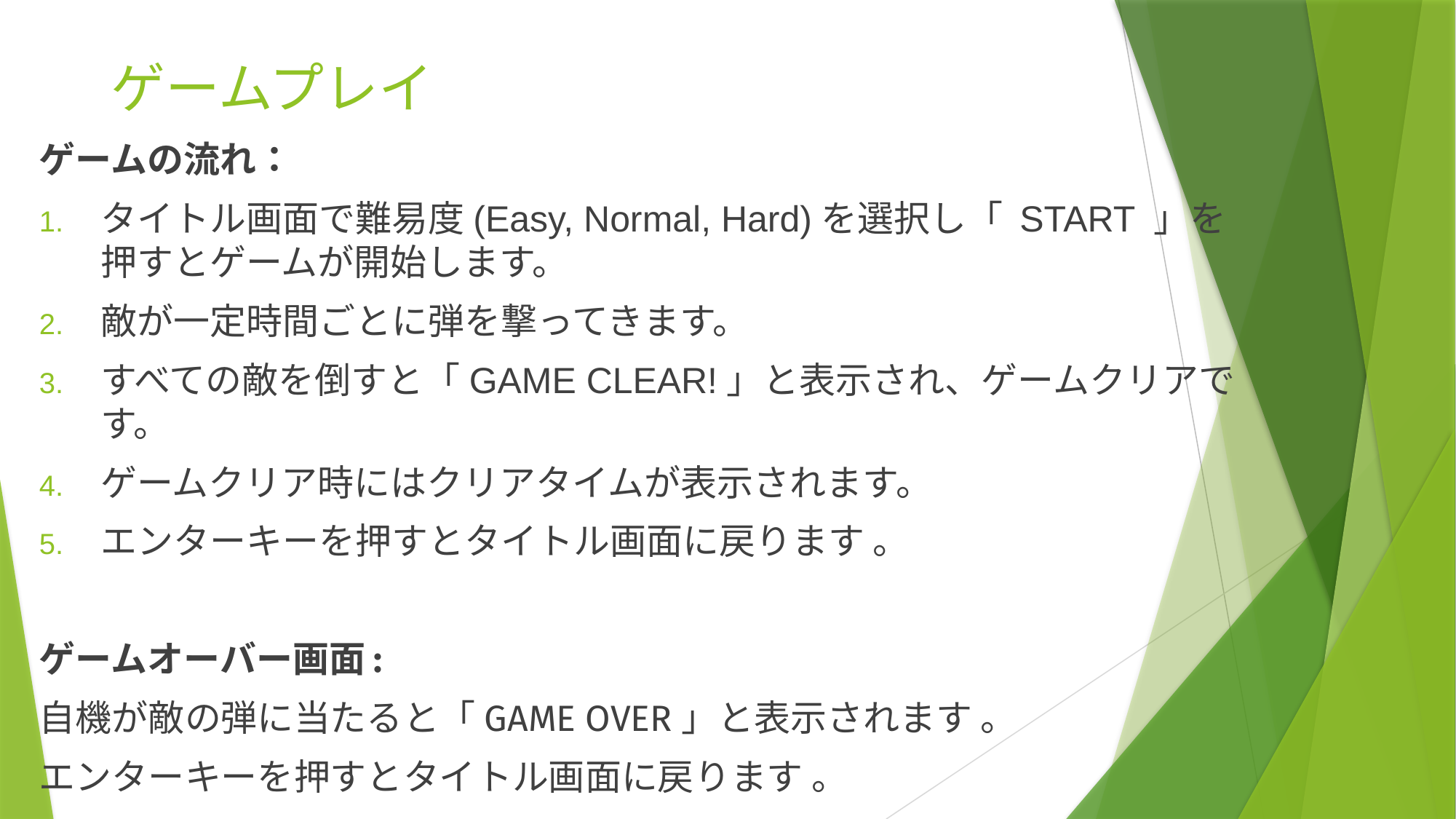

# ゲームプレイ
ゲームの流れ：
タイトル画面で難易度(Easy, Normal, Hard)を選択し「 START 」を押すとゲームが開始します。
敵が一定時間ごとに弾を撃ってきます。
すべての敵を倒すと「GAME CLEAR!」と表示され、ゲームクリアです。
ゲームクリア時にはクリアタイムが表示されます。
エンターキーを押すとタイトル画面に戻ります 。

ゲームオーバー画面:
自機が敵の弾に当たると「GAME OVER」と表示されます 。
エンターキーを押すとタイトル画面に戻ります 。